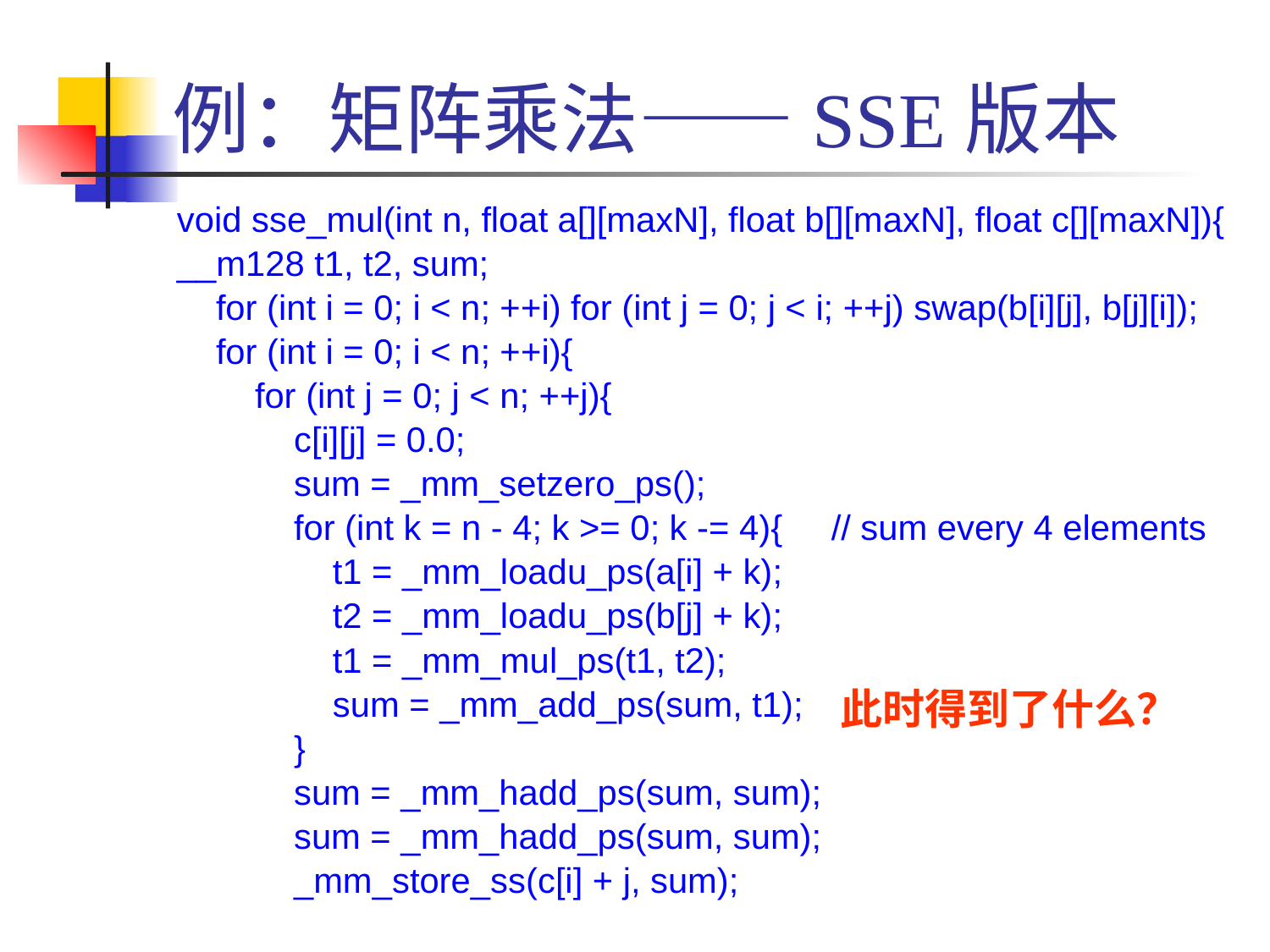

# 例：矩阵乘法——SSE版本
void sse_mul(int n, float a[][maxN], float b[][maxN], float c[][maxN]){
__m128 t1, t2, sum;
    for (int i = 0; i < n; ++i) for (int j = 0; j < i; ++j) swap(b[i][j], b[j][i]);
    for (int i = 0; i < n; ++i){
        for (int j = 0; j < n; ++j){
            c[i][j] = 0.0;
            sum = _mm_setzero_ps();
            for (int k = n - 4; k >= 0; k -= 4){     // sum every 4 elements
                t1 = _mm_loadu_ps(a[i] + k);
                t2 = _mm_loadu_ps(b[j] + k);
                t1 = _mm_mul_ps(t1, t2);
                sum = _mm_add_ps(sum, t1);
            }
            sum = _mm_hadd_ps(sum, sum);
            sum = _mm_hadd_ps(sum, sum);
            _mm_store_ss(c[i] + j, sum);
此时得到了什么？